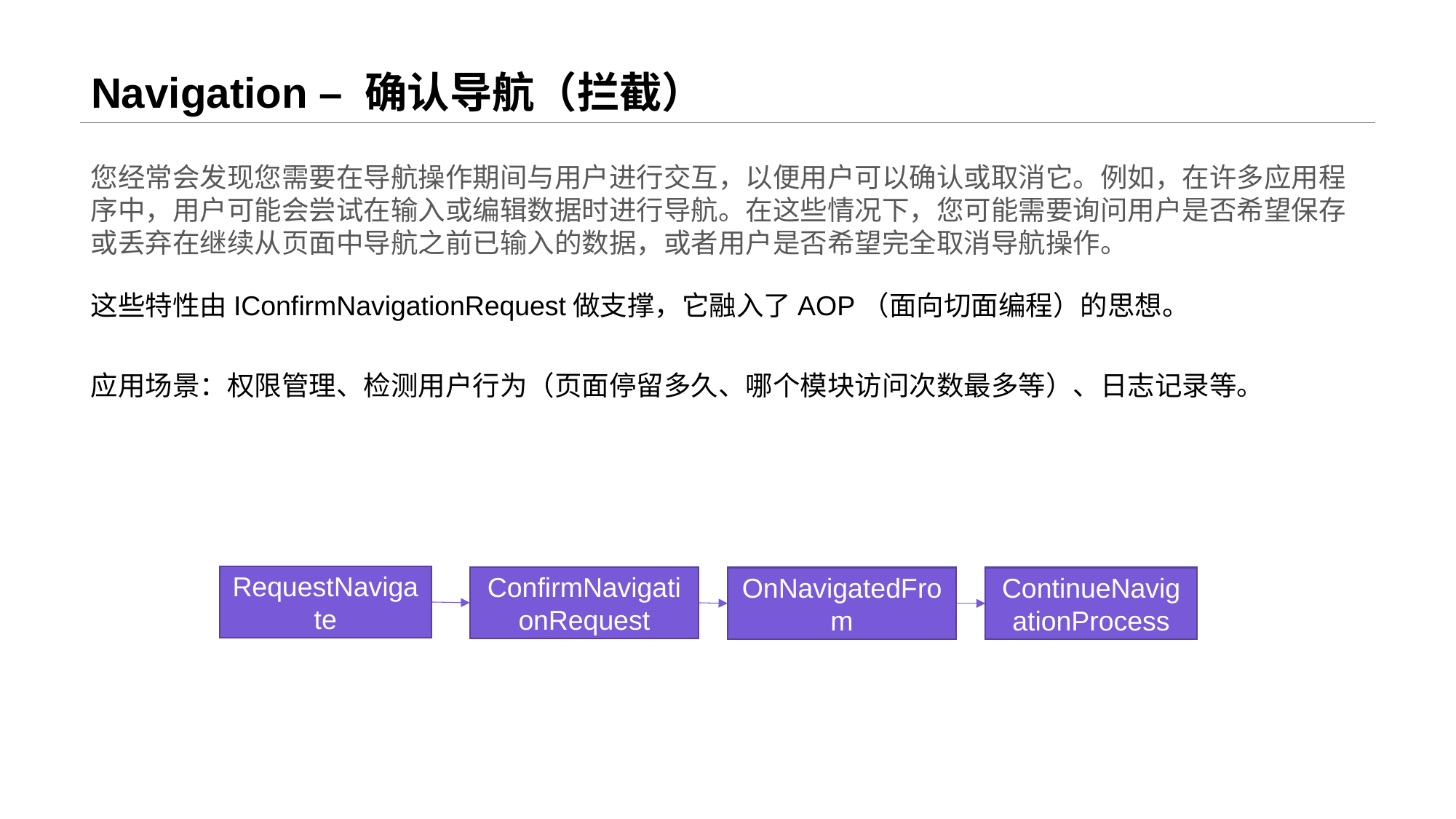

# Navigation – 确认导航（拦截）
您经常会发现您需要在导航操作期间与用户进行交互，以便用户可以确认或取消它。例如，在许多应用程序中，用户可能会尝试在输入或编辑数据时进行导航。在这些情况下，您可能需要询问用户是否希望保存或丢弃在继续从页面中导航之前已输入的数据，或者用户是否希望完全取消导航操作。
这些特性由IConfirmNavigationRequest做支撑，它融入了AOP（面向切面编程）的思想。
应用场景：权限管理、检测用户行为（页面停留多久、哪个模块访问次数最多等）、日志记录等。
RequestNavigate
ConfirmNavigationRequest
OnNavigatedFrom
ContinueNavigationProcess